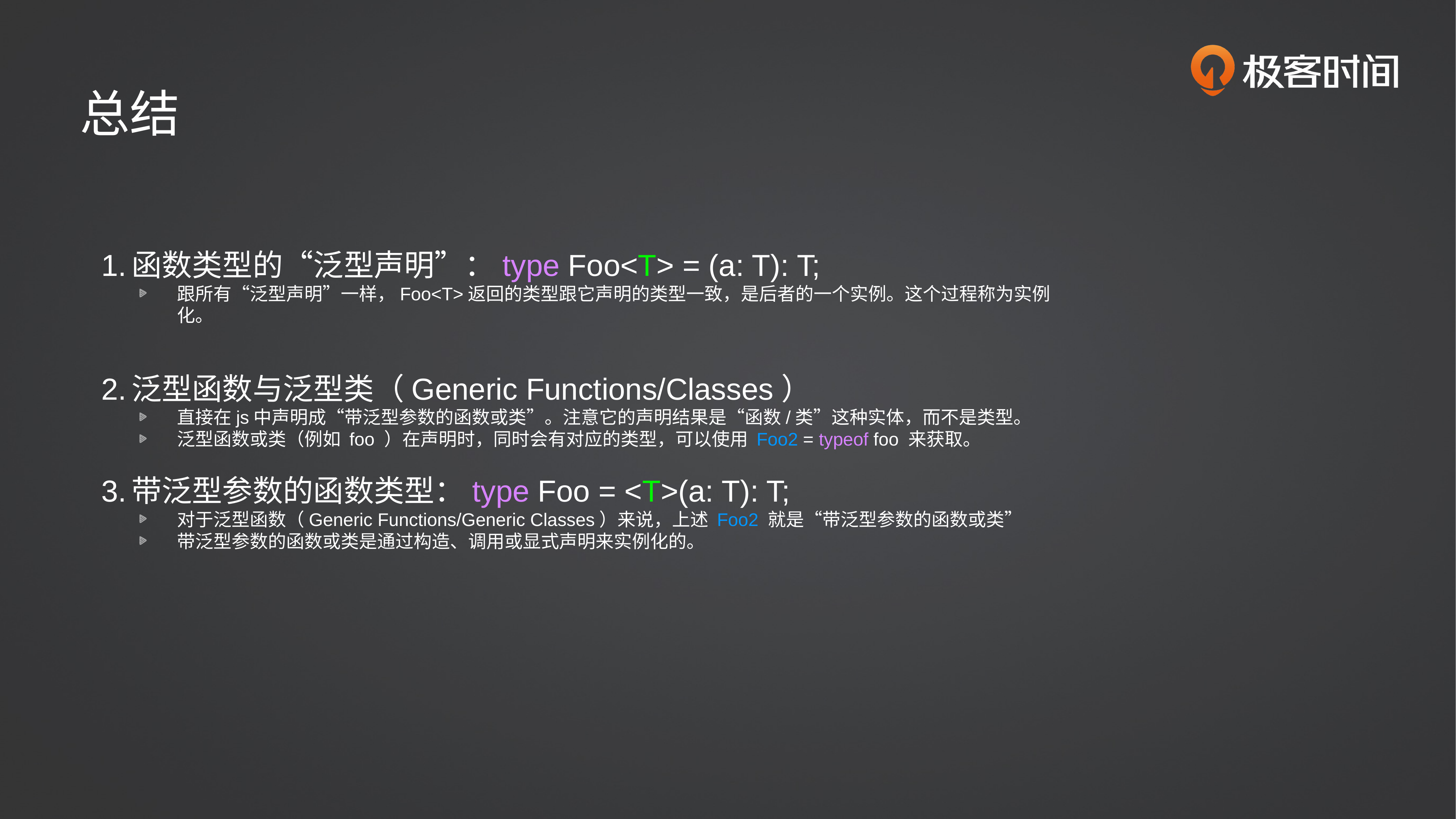

总结
函数类型的“泛型声明”：type Foo<T> = (a: T): T;
跟所有“泛型声明”一样，Foo<T>返回的类型跟它声明的类型一致，是后者的一个实例。这个过程称为实例化。

泛型函数与泛型类（Generic Functions/Classes）
直接在js中声明成“带泛型参数的函数或类”。注意它的声明结果是“函数/类”这种实体，而不是类型。
泛型函数或类（例如 foo ）在声明时，同时会有对应的类型，可以使用 Foo2 = typeof foo 来获取。

带泛型参数的函数类型：type Foo = <T>(a: T): T;
对于泛型函数（Generic Functions/Generic Classes）来说，上述 Foo2 就是“带泛型参数的函数或类”
带泛型参数的函数或类是通过构造、调用或显式声明来实例化的。